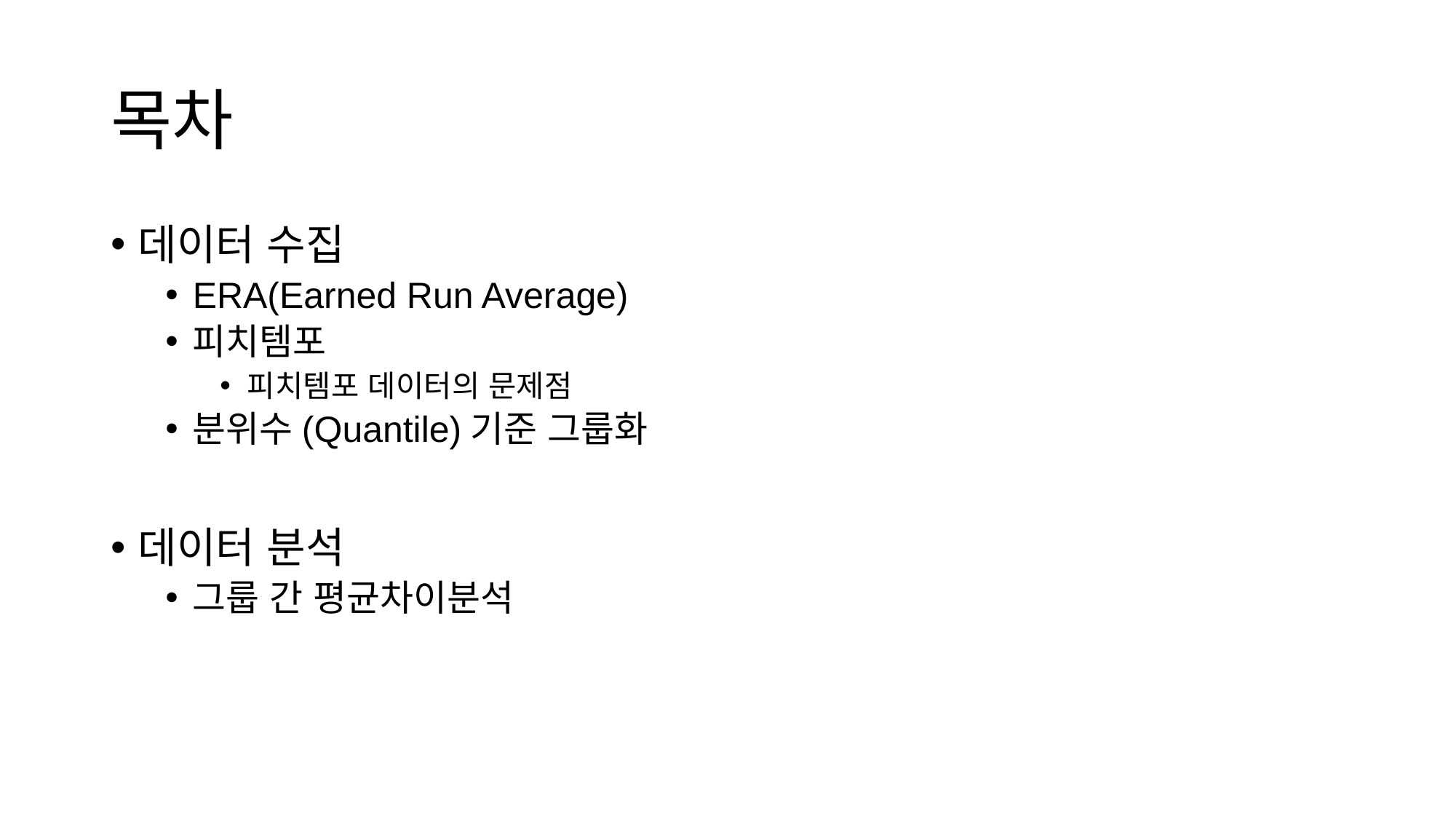

# 목차
데이터 수집
ERA(Earned Run Average)
피치템포
피치템포 데이터의 문제점
분위수(Quantile)기준 그룹화

데이터 분석
그룹 간 평균차이분석